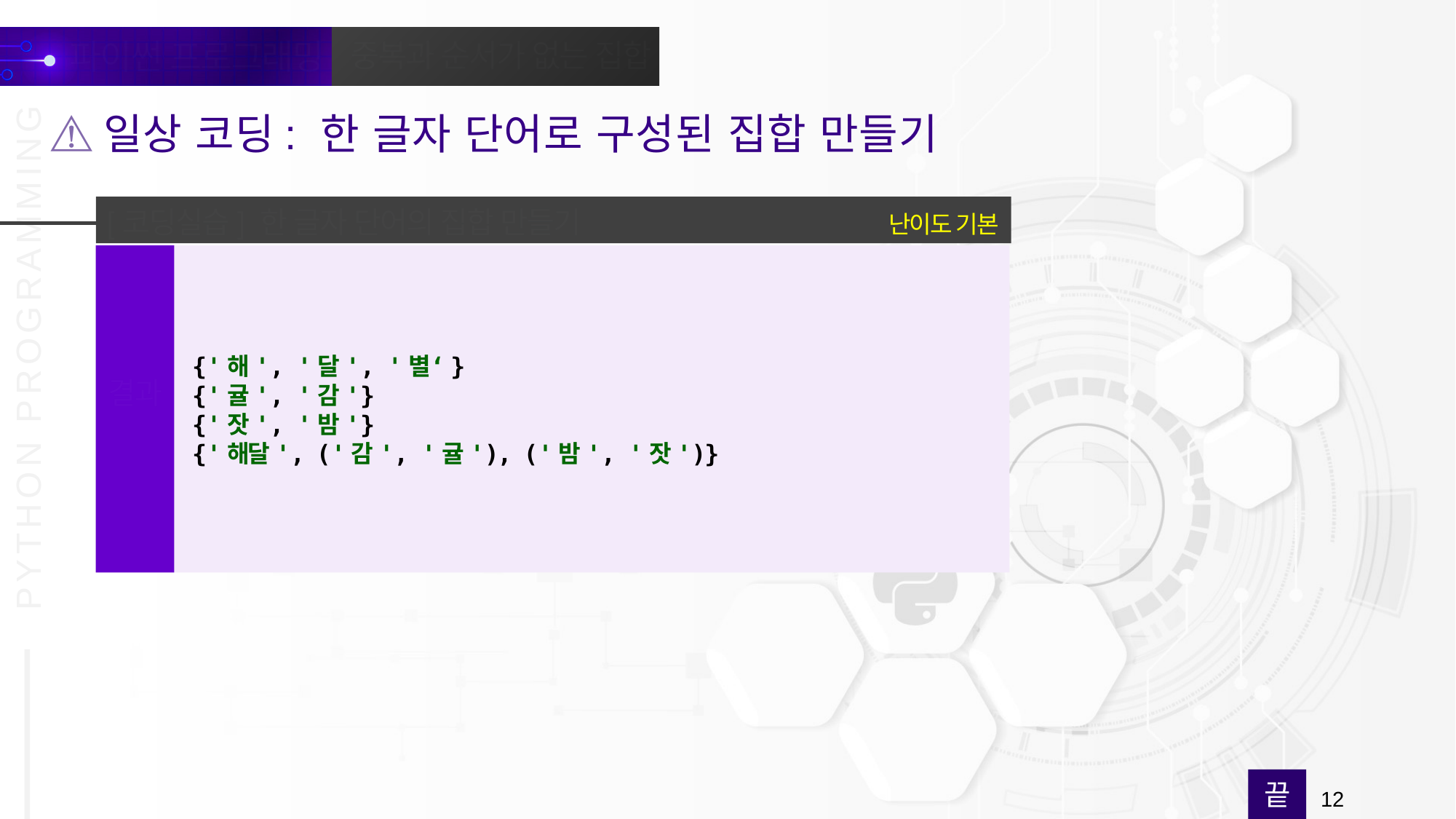

일상 코딩: 한 글자 단어로 구성된 집합 만들기

난이도 기본
[코딩실습] 한 글자 단어의 집합 만들기
{'해', '달', '별‘}
{'귤', '감'}
{'잣', '밤'}
{'해달', ('감', '귤'), ('밤', '잣')}
결과

끝
12